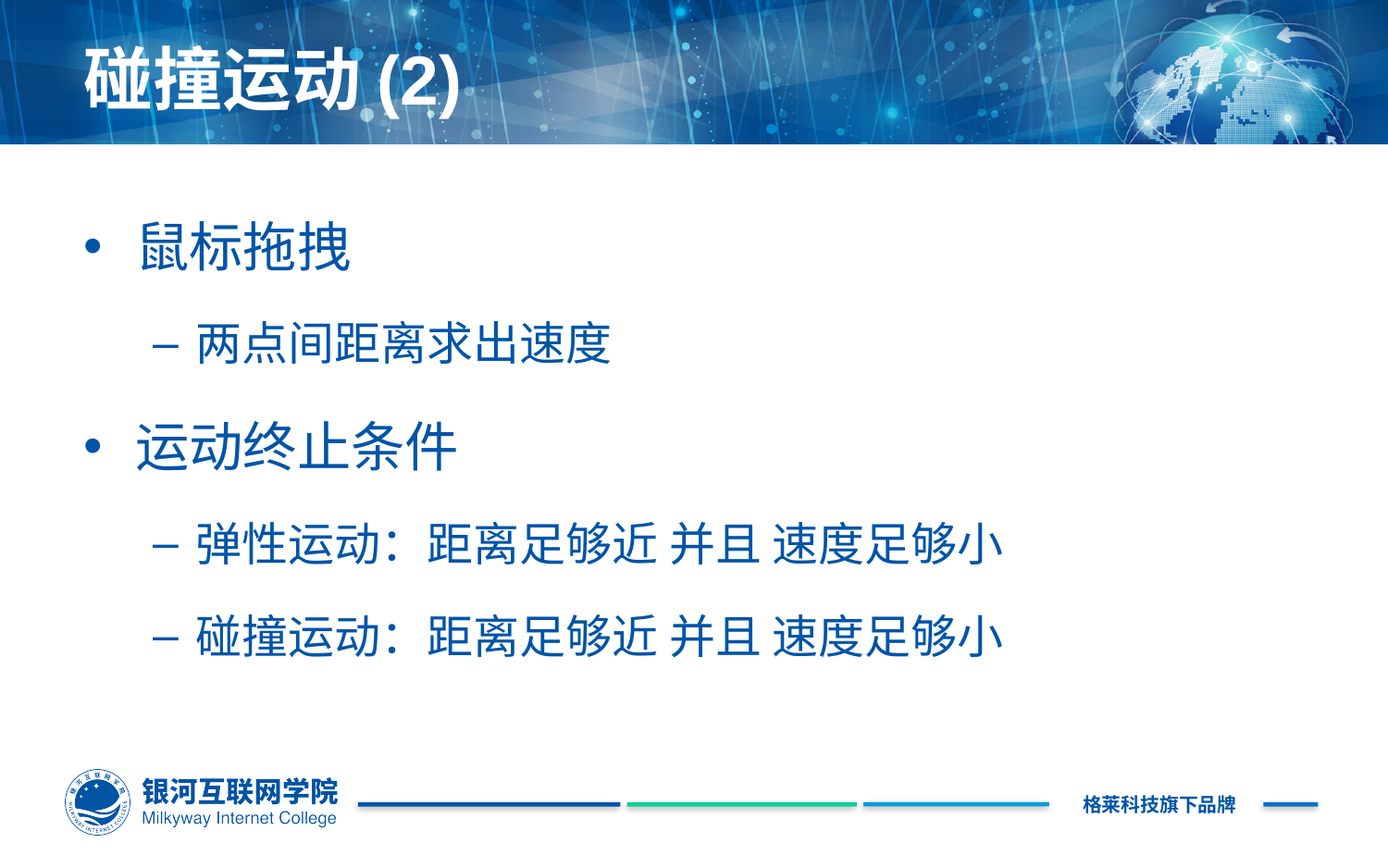

# 碰撞运动(2)
鼠标拖拽
两点间距离求出速度
运动终止条件
弹性运动：距离足够近 并且 速度足够小
碰撞运动：距离足够近 并且 速度足够小